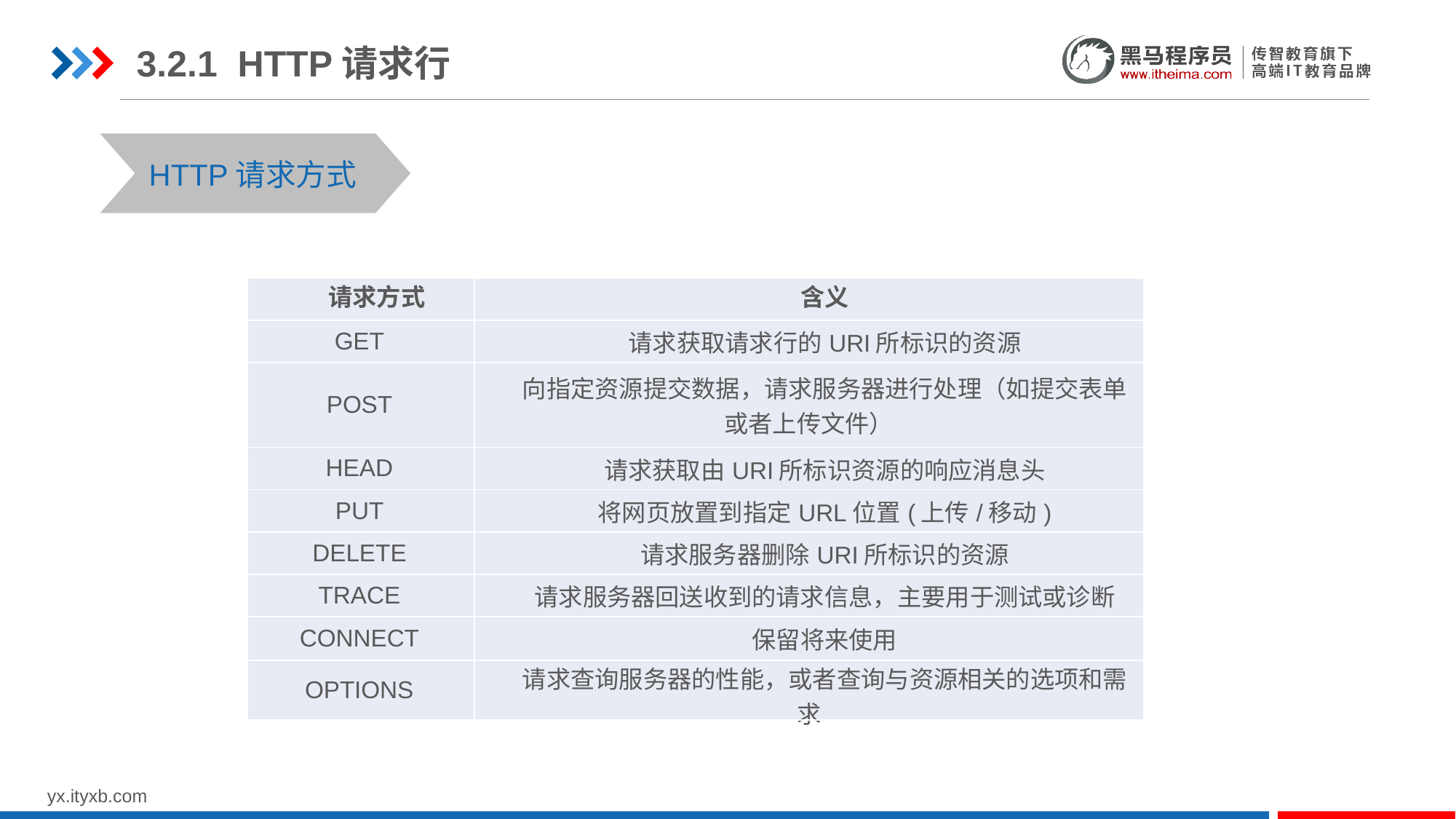

3.2.1  HTTP请求行

HTTP请求方式
| 请求方式 | 含义 |
| --- | --- |
| GET | 请求获取请求行的URI所标识的资源 |
| POST | 向指定资源提交数据，请求服务器进行处理（如提交表单或者上传文件） |
| HEAD | 请求获取由URI所标识资源的响应消息头 |
| PUT | 将网页放置到指定URL位置(上传/移动) |
| DELETE | 请求服务器删除URI所标识的资源 |
| TRACE | 请求服务器回送收到的请求信息，主要用于测试或诊断 |
| CONNECT | 保留将来使用 |
| OPTIONS | 请求查询服务器的性能，或者查询与资源相关的选项和需求 |